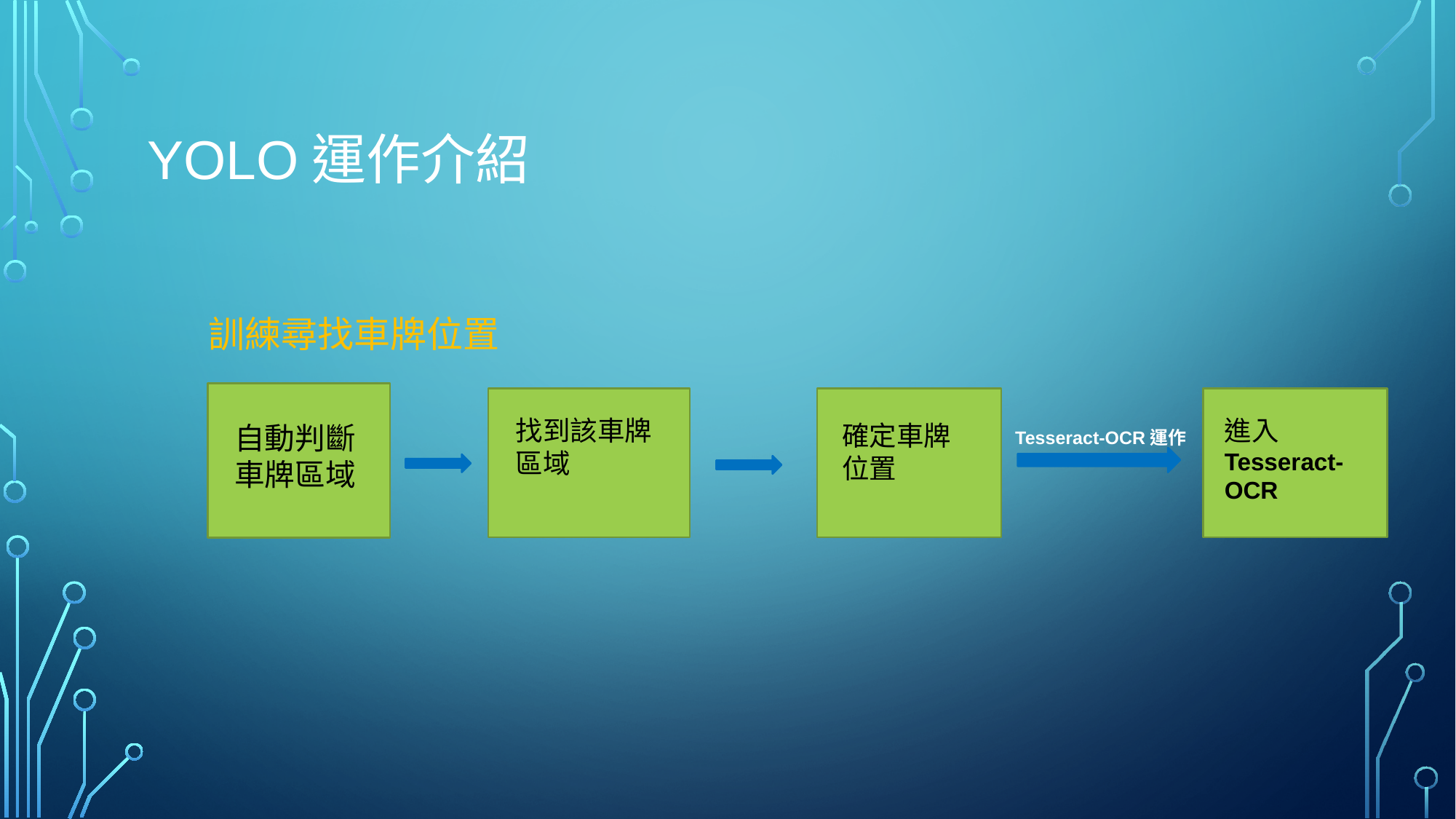

# YOLO運作介紹
訓練尋找車牌位置

找到該車牌區域
進入Tesseract-OCR

自動判斷車牌區域
確定車牌位置
Tesseract-OCR運作